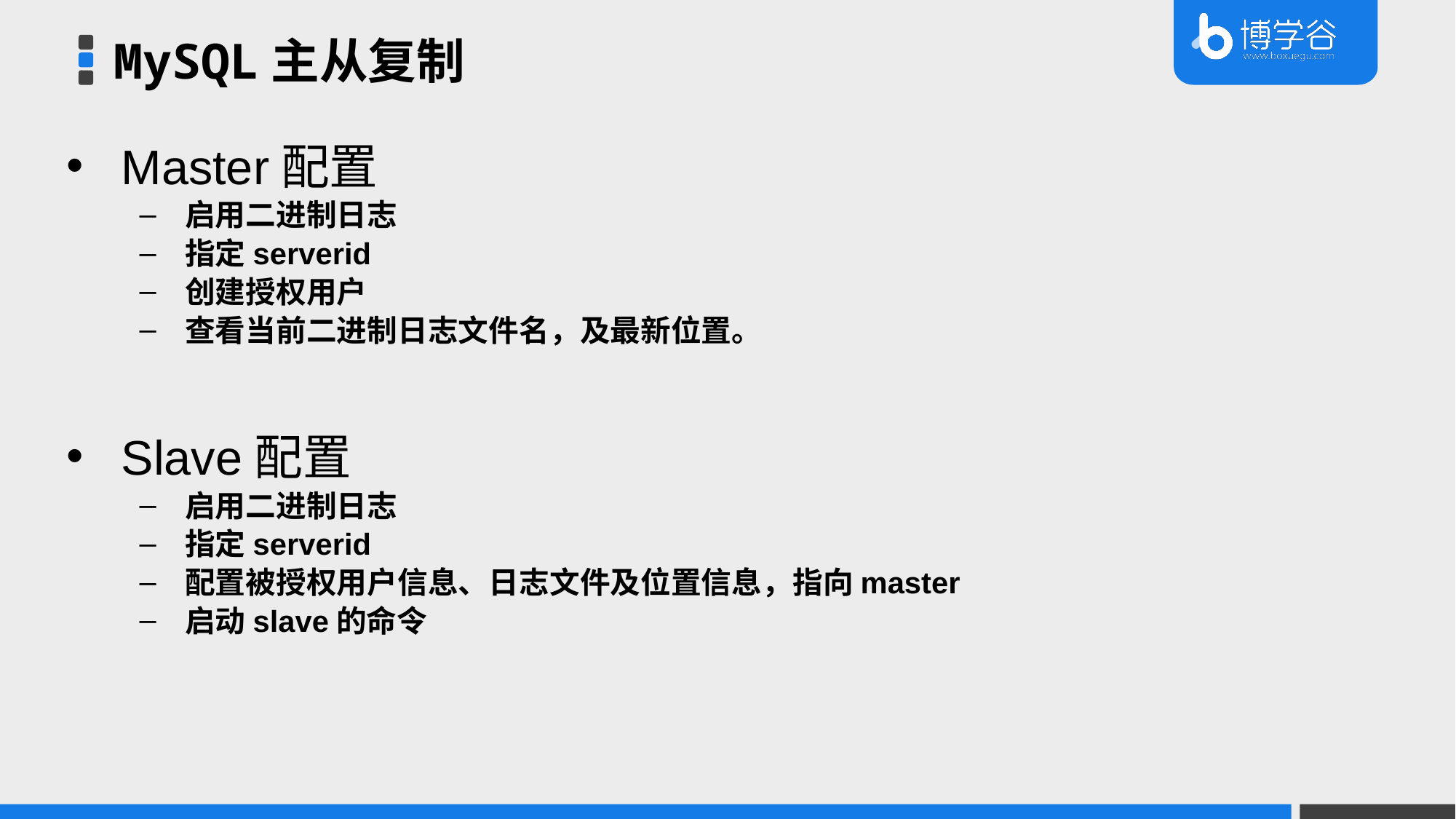

MySQL主从复制
Master配置
启用二进制日志
指定serverid
创建授权用户
查看当前二进制日志文件名，及最新位置。

Slave配置
启用二进制日志
指定serverid
配置被授权用户信息、日志文件及位置信息，指向master
启动slave的命令